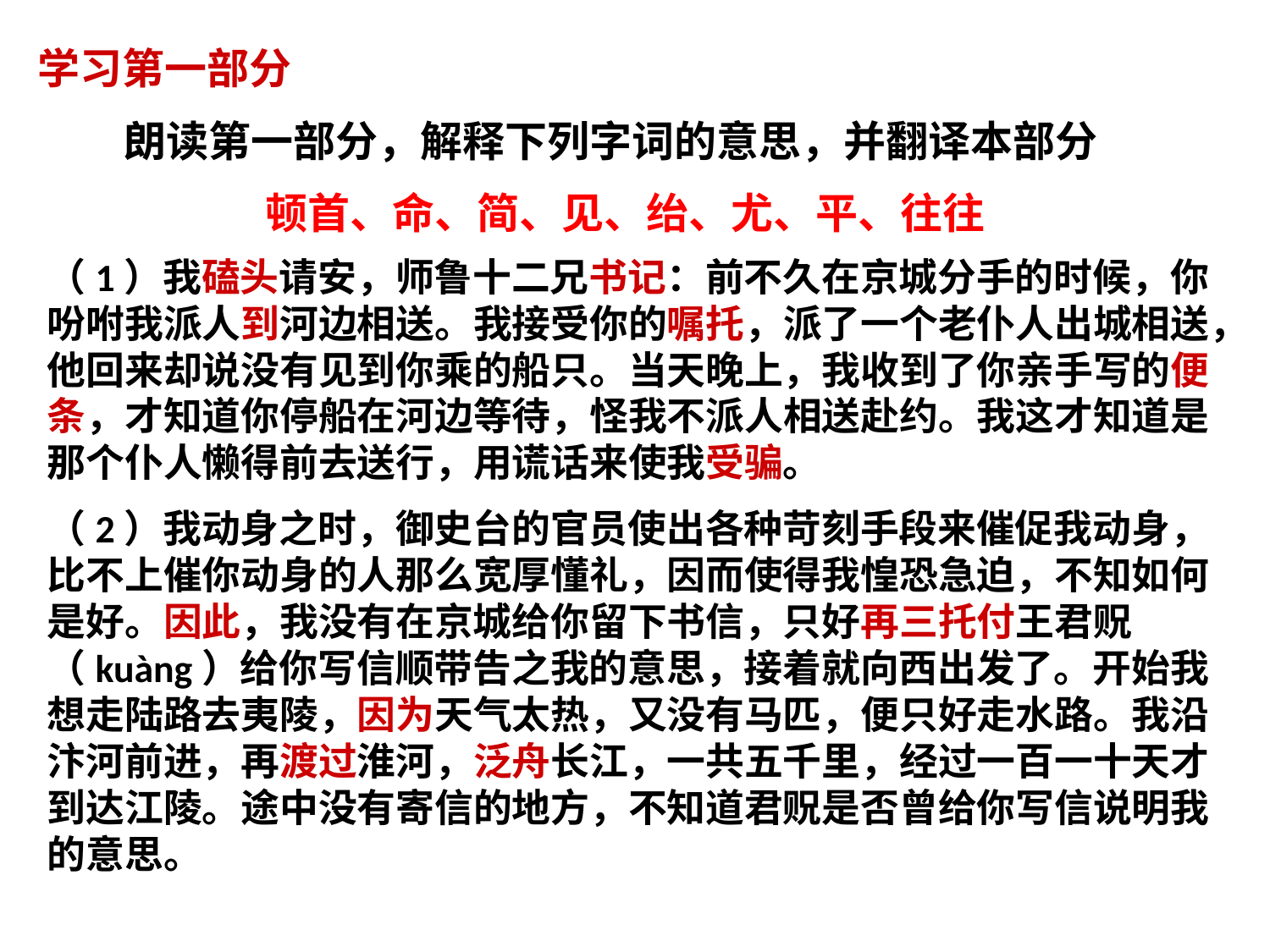

学习第一部分
        朗读第一部分，解释下列字词的意思，并翻译本部分
顿首、命、简、见、绐、尤、平、往往
（1）我磕头请安，师鲁十二兄书记：前不久在京城分手的时候，你吩咐我派人到河边相送。我接受你的嘱托，派了一个老仆人出城相送，他回来却说没有见到你乘的船只。当天晚上，我收到了你亲手写的便条，才知道你停船在河边等待，怪我不派人相送赴约。我这才知道是那个仆人懒得前去送行，用谎话来使我受骗。
（2）我动身之时，御史台的官员使出各种苛刻手段来催促我动身，比不上催你动身的人那么宽厚懂礼，因而使得我惶恐急迫，不知如何是好。因此，我没有在京城给你留下书信，只好再三托付王君贶（kuàng）给你写信顺带告之我的意思，接着就向西出发了。开始我想走陆路去夷陵，因为天气太热，又没有马匹，便只好走水路。我沿汴河前进，再渡过淮河，泛舟长江，一共五千里，经过一百一十天才到达江陵。途中没有寄信的地方，不知道君贶是否曾给你写信说明我的意思。